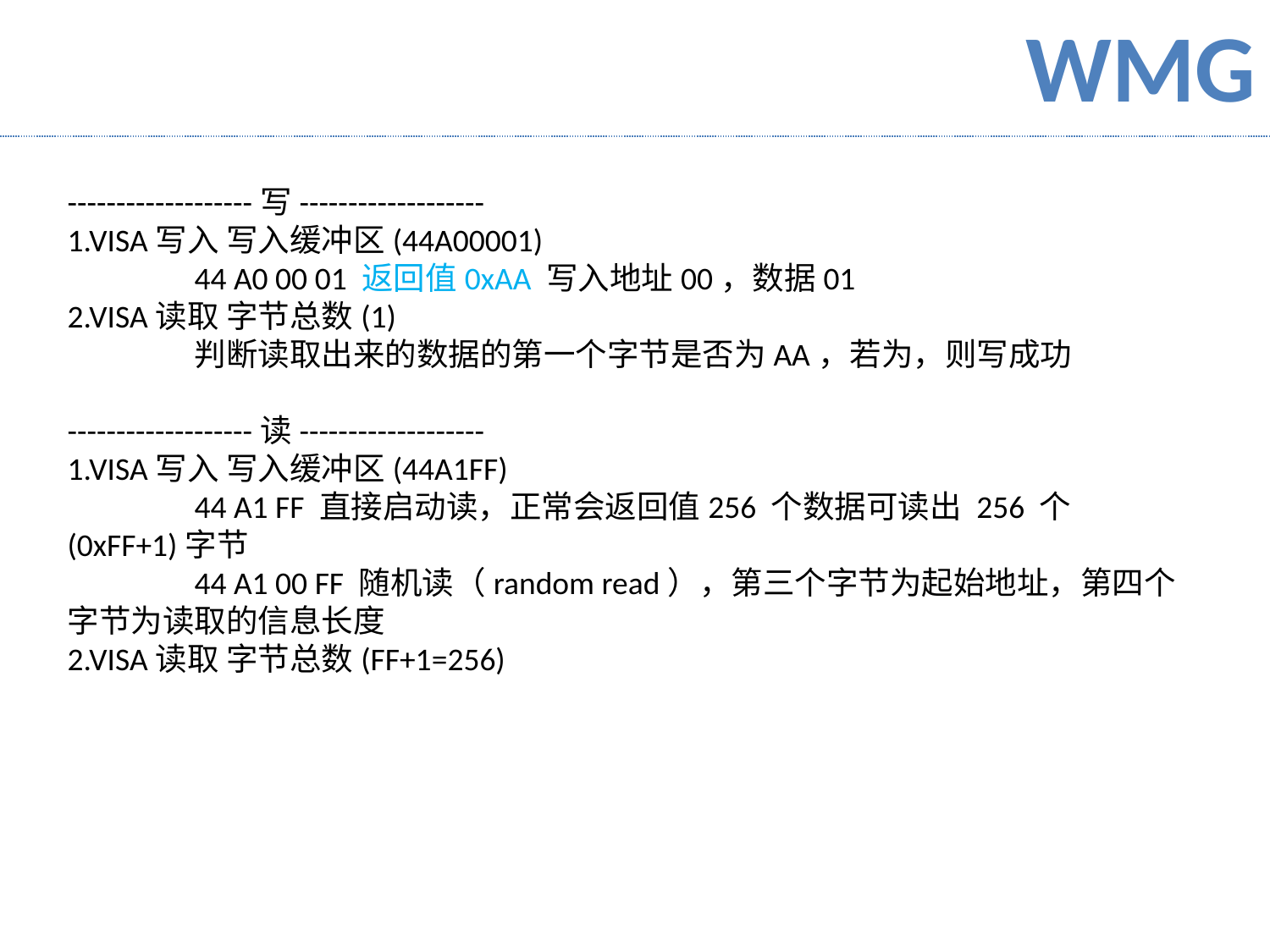

-------------------写-------------------
1.VISA写入 写入缓冲区(44A00001)
	44 A0 00 01 返回值0xAA 写入地址00，数据01
2.VISA读取 字节总数(1)
	判断读取出来的数据的第一个字节是否为AA，若为，则写成功

-------------------读-------------------
1.VISA写入 写入缓冲区(44A1FF)
	44 A1 FF 直接启动读，正常会返回值256 个数据可读出 256 个(0xFF+1)字节
	44 A1 00 FF 随机读（random read），第三个字节为起始地址，第四个字节为读取的信息长度
2.VISA读取 字节总数(FF+1=256)